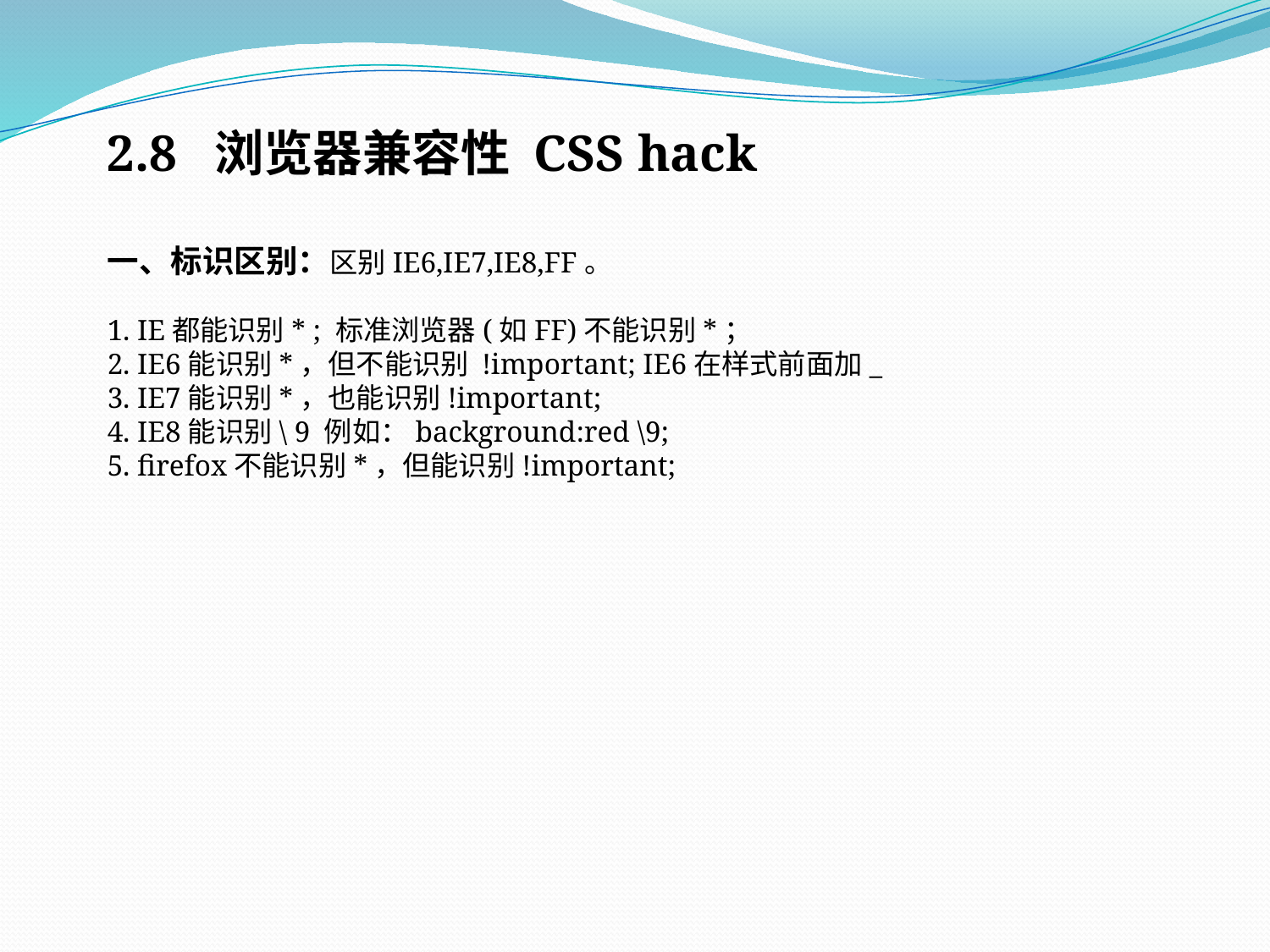

2.8  浏览器兼容性 CSS hack

一、标识区别：区别IE6,IE7,IE8,FF。
1. IE都能识别* ; 标准浏览器(如FF)不能识别*；
2. IE6能识别*，但不能识别 !important; IE6在样式前面加_
3. IE7能识别*，也能识别!important;
4. IE8能识别\ 9 例如：background:red \9;
5. firefox不能识别*，但能识别!important;